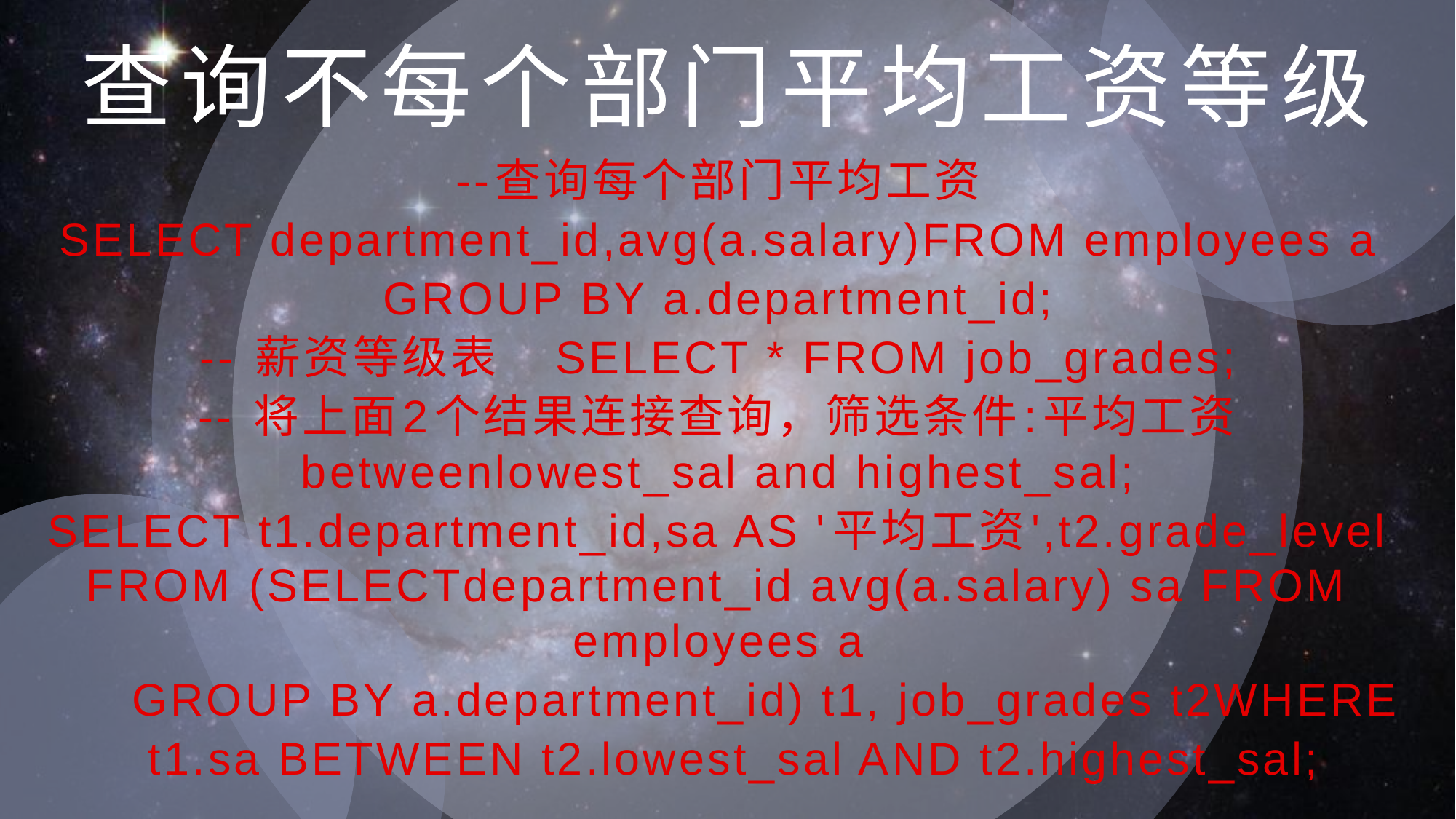

# 查询不每个部门平均工资等级
--查询每个部门平均工资
SELECT department_id,avg(a.salary)FROM employees a
GROUP BY a.department_id;
-- 薪资等级表    SELECT * FROM job_grades;
-- 将上面2个结果连接查询，筛选条件:平均工资 betweenlowest_sal and highest_sal;
SELECT t1.department_id,sa AS '平均工资',t2.grade_level FROM (SELECTdepartment_id avg(a.salary) sa FROM employees a
      GROUP BY a.department_id) t1, job_grades t2WHERE
  t1.sa BETWEEN t2.lowest_sal AND t2.highest_sal;